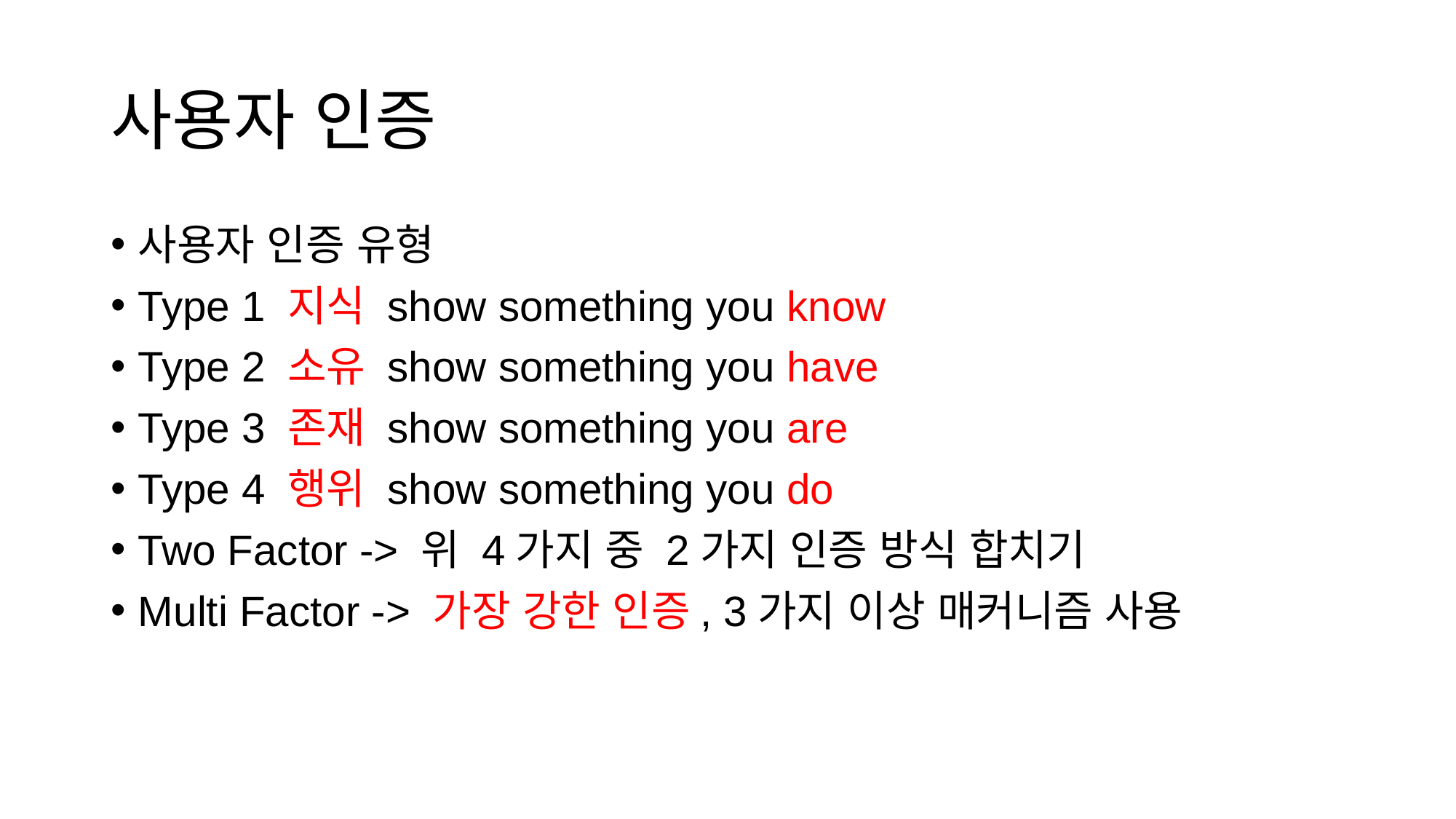

# 사용자 인증
사용자 인증 유형
Type 1 지식 show something you know
Type 2 소유 show something you have
Type 3 존재 show something you are
Type 4 행위 show something you do
Two Factor -> 위 4가지 중 2가지 인증 방식 합치기
Multi Factor -> 가장 강한 인증, 3가지 이상 매커니즘 사용